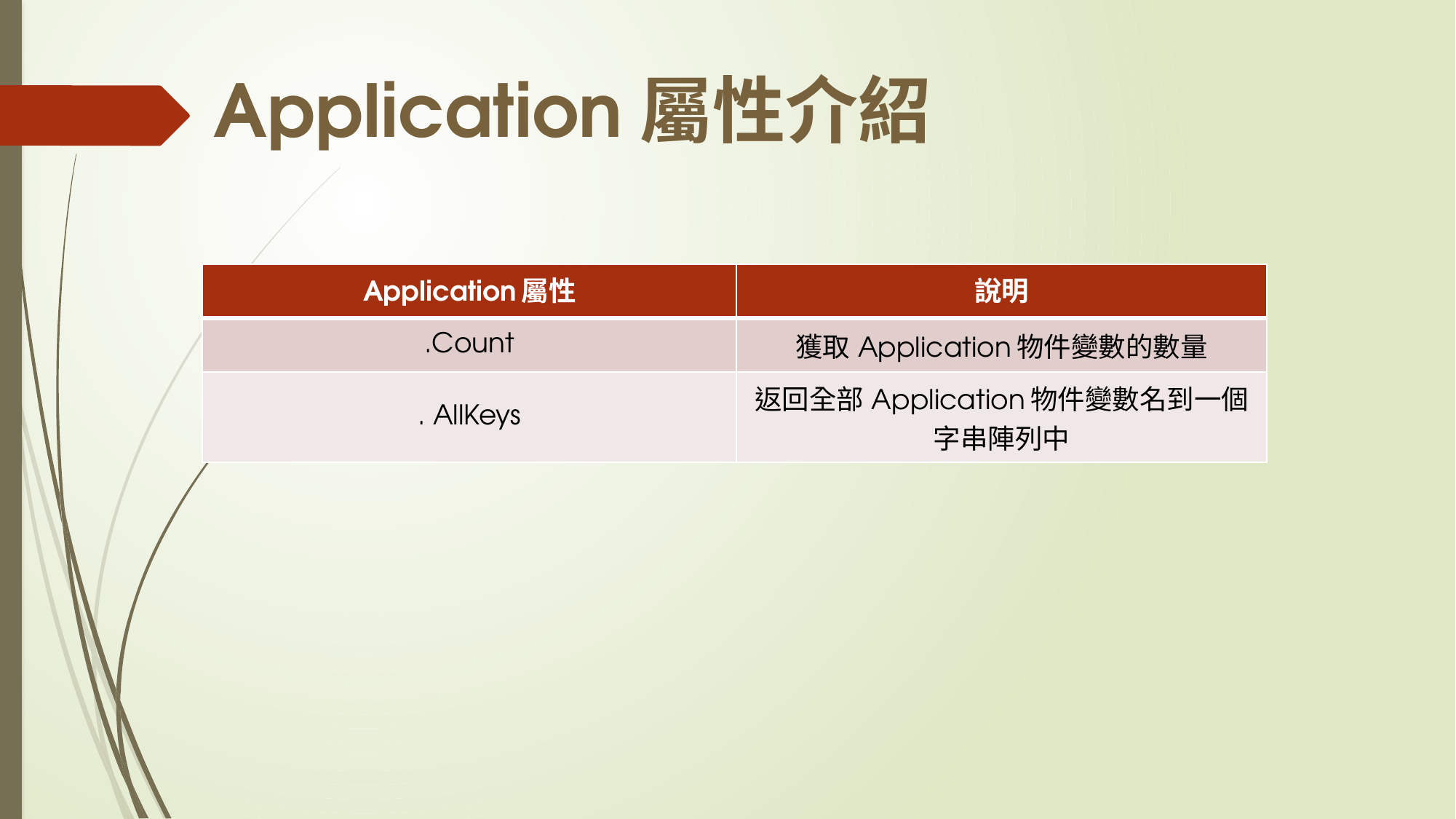

# Application屬性介紹
| Application屬性 | 說明 |
| --- | --- |
| .Count | 獲取Application物件變數的數量 |
| . AllKeys | 返回全部Application物件變數名到一個字串陣列中 |